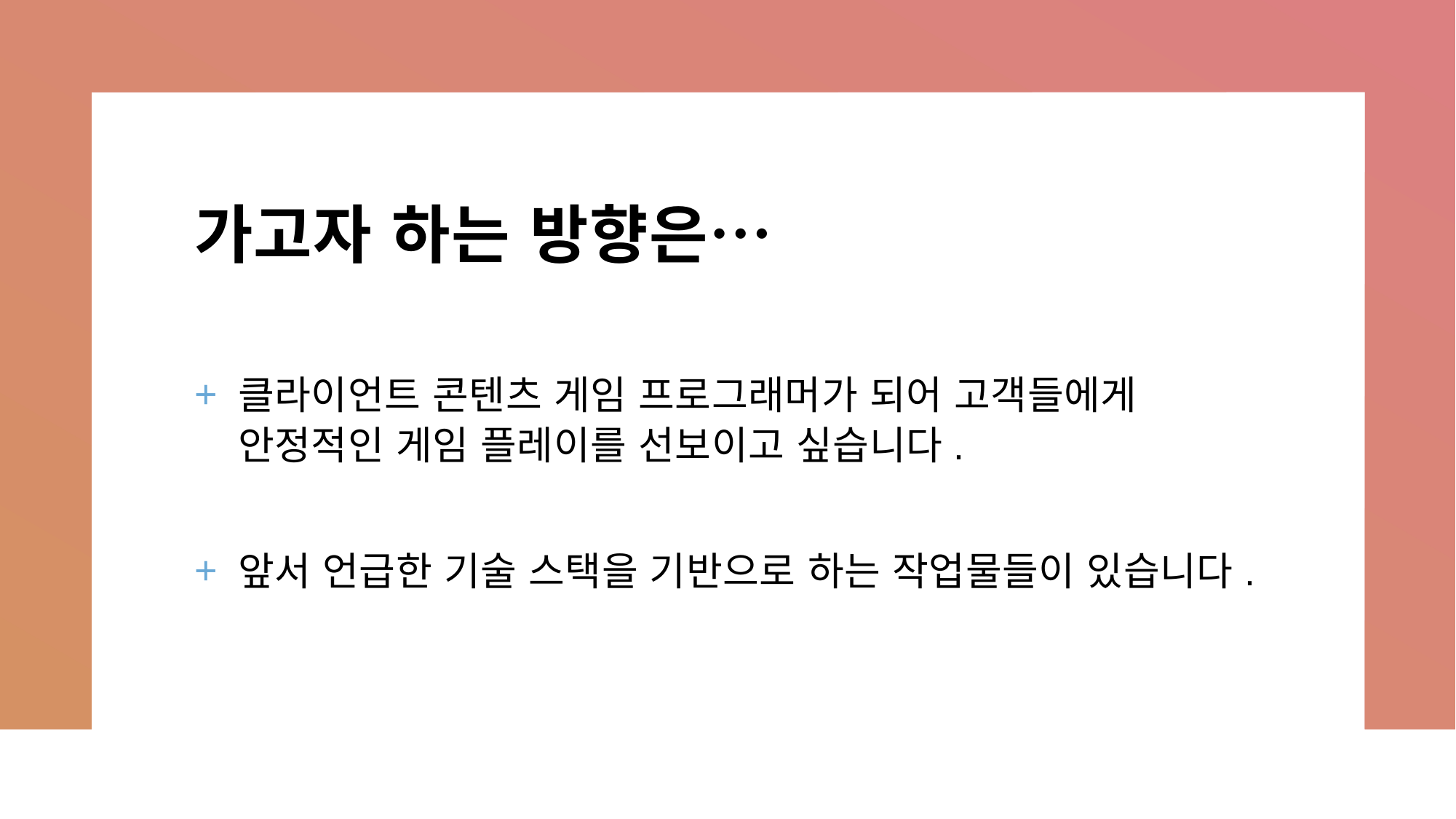

# 가고자 하는 방향은…
클라이언트 콘텐츠 게임 프로그래머가 되어 고객들에게 안정적인 게임 플레이를 선보이고 싶습니다.

앞서 언급한 기술 스택을 기반으로 하는 작업물들이 있습니다.